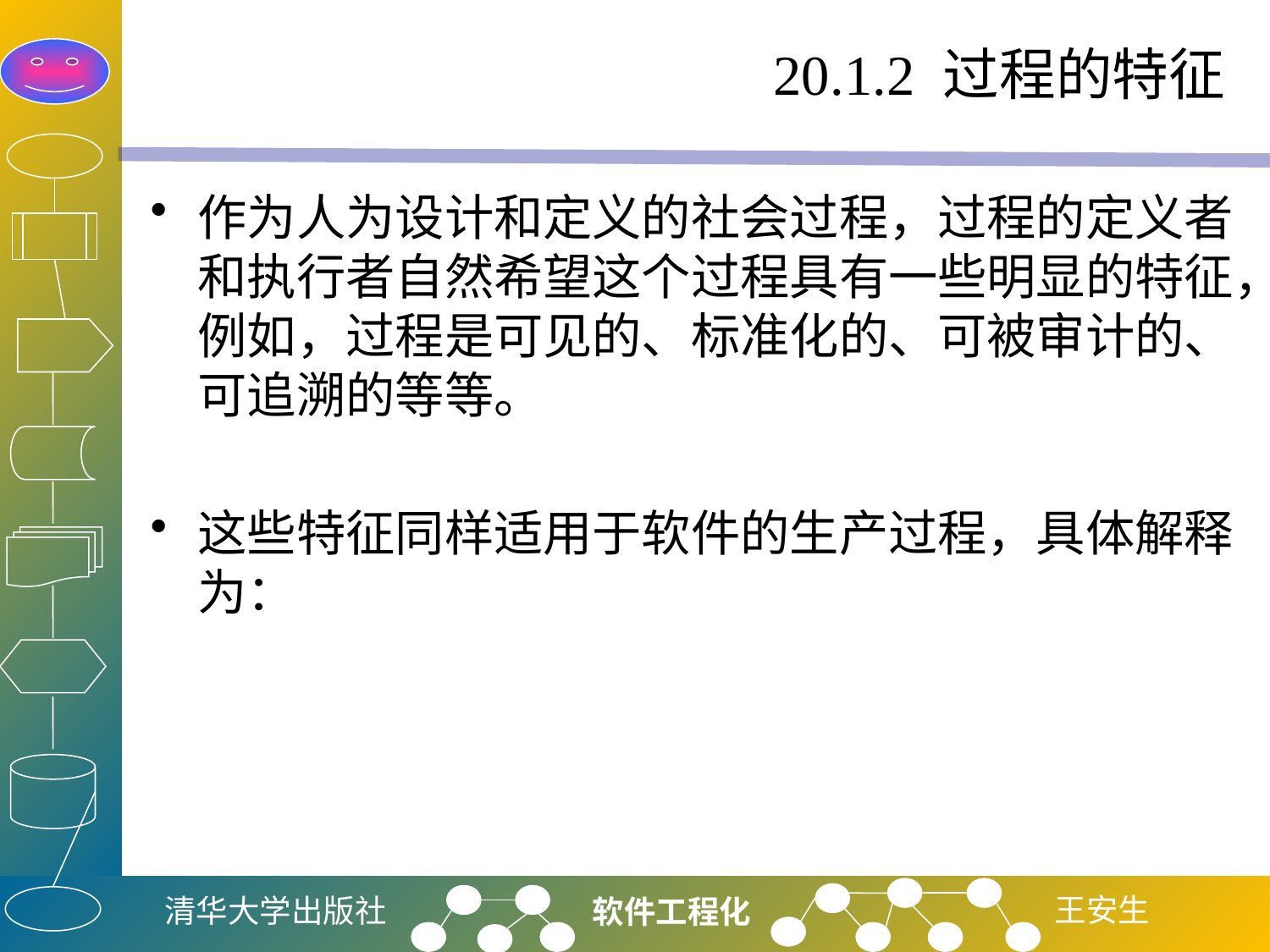

# 20.1.2 过程的特征
作为人为设计和定义的社会过程，过程的定义者和执行者自然希望这个过程具有一些明显的特征，例如，过程是可见的、标准化的、可被审计的、可追溯的等等。

这些特征同样适用于软件的生产过程，具体解释为：